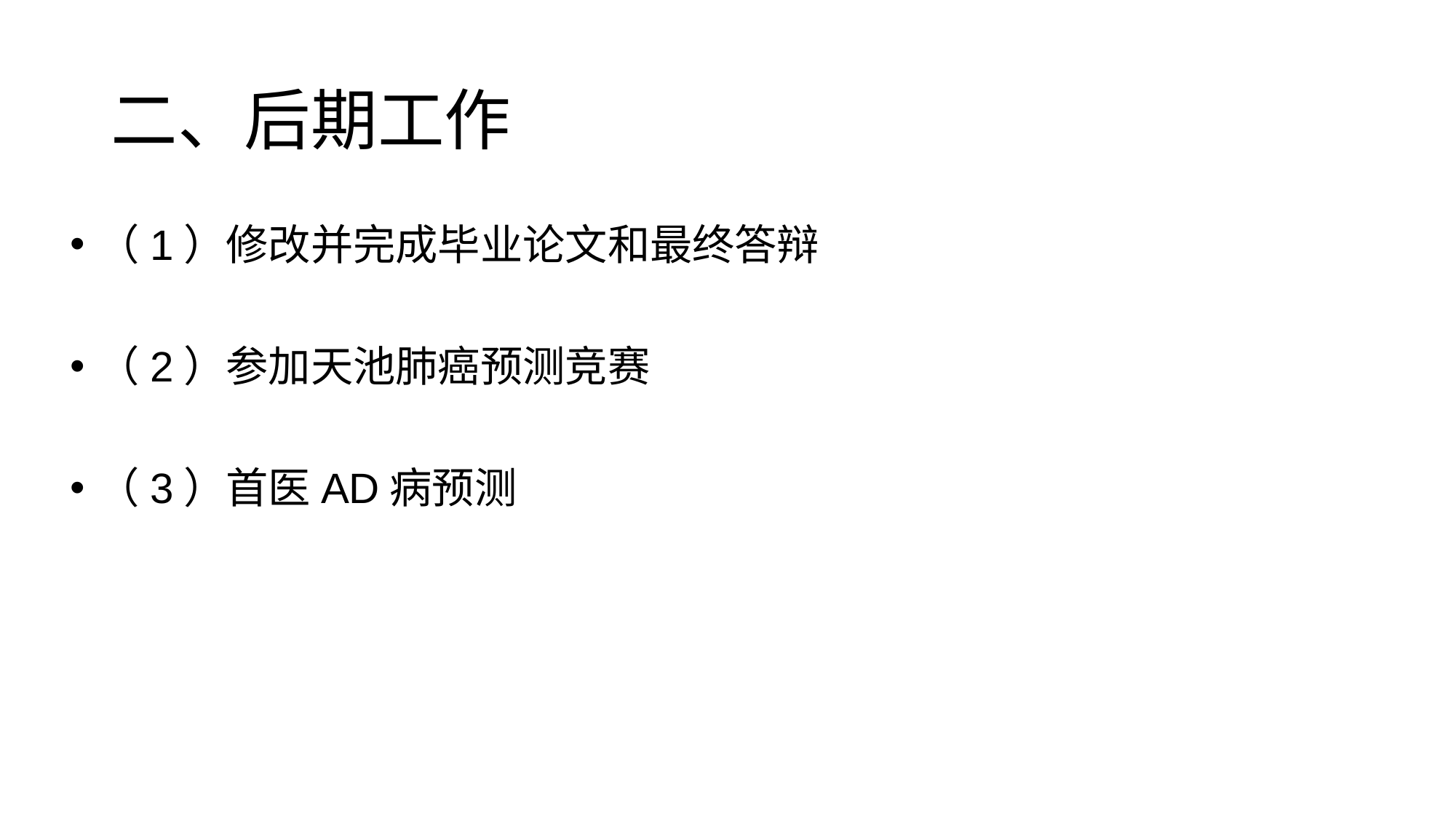

# 二、后期工作
（1）修改并完成毕业论文和最终答辩

（2）参加天池肺癌预测竞赛

（3）首医AD病预测